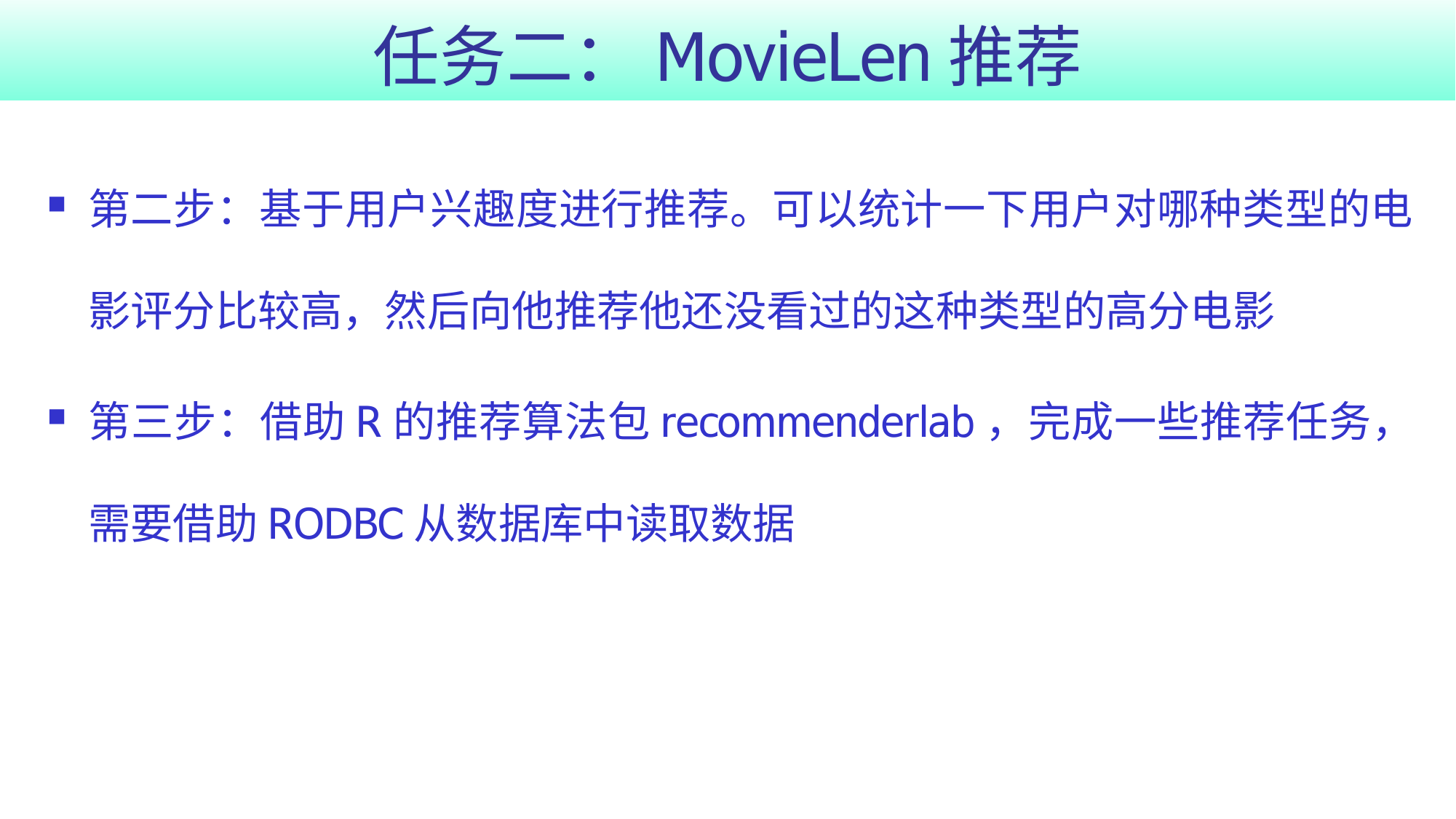

# 任务二：MovieLen推荐
第二步：基于用户兴趣度进行推荐。可以统计一下用户对哪种类型的电影评分比较高，然后向他推荐他还没看过的这种类型的高分电影
第三步：借助R的推荐算法包recommenderlab，完成一些推荐任务，需要借助RODBC从数据库中读取数据